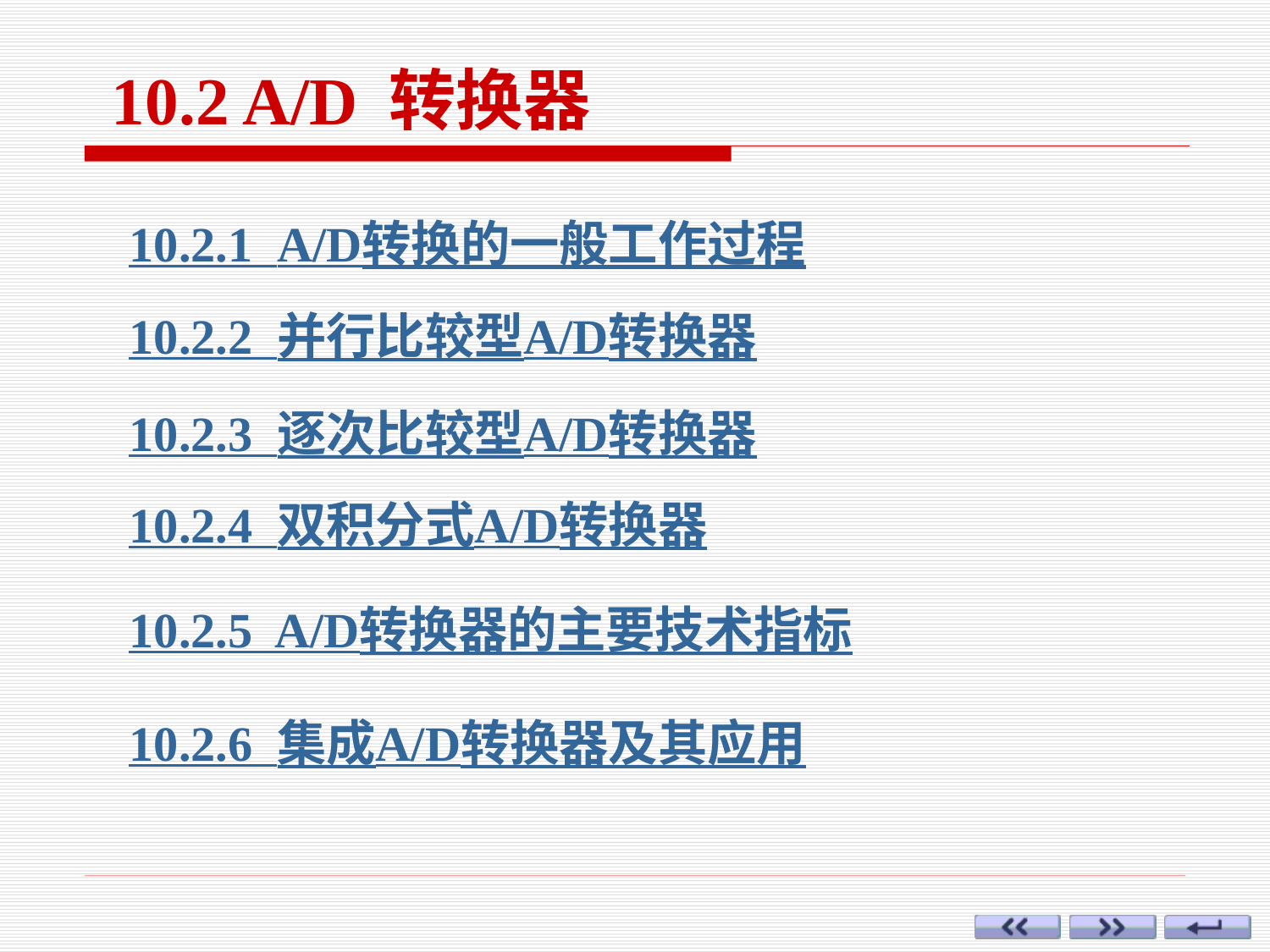

10.2 A/D 转换器
10.2.1  A/D转换的一般工作过程
10.2.2  并行比较型A/D转换器
10.2.3  逐次比较型A/D转换器
10.2.4  双积分式A/D转换器
10.2.5  A/D转换器的主要技术指标
10.2.6  集成A/D转换器及其应用